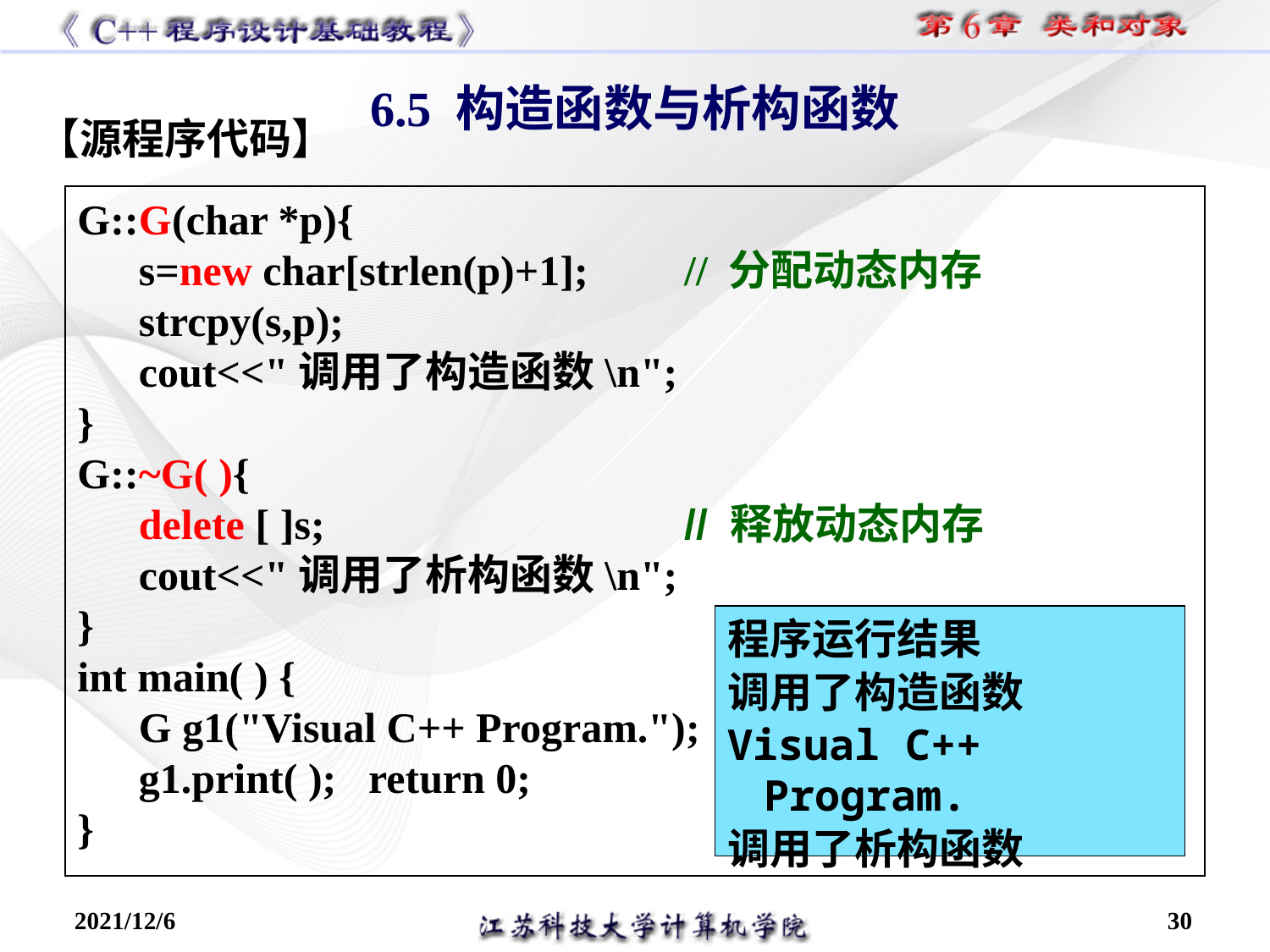

6.5 构造函数与析构函数
【源程序代码】
G::G(char *p){
s=new char[strlen(p)+1]; 	// 分配动态内存
strcpy(s,p);
cout<<"调用了构造函数\n";
}
G::~G( ){
delete [ ]s; 			// 释放动态内存
cout<<"调用了析构函数\n";
}
int main( ) {
G g1("Visual C++ Program.");
g1.print( );   return 0;
}
程序运行结果
调用了构造函数
Visual C++ Program.
调用了析构函数